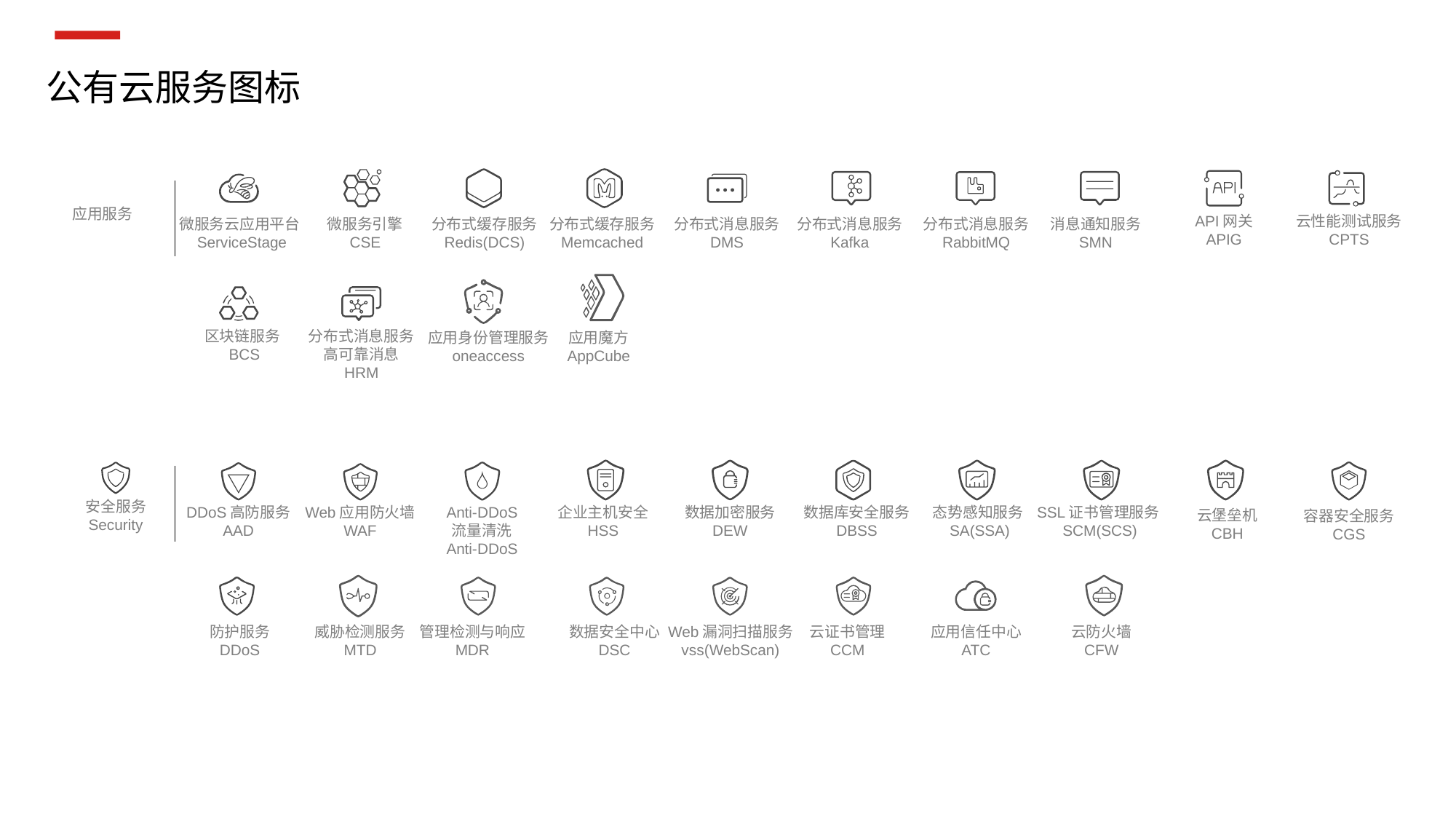

公有云服务图标

应用服务
API网关
APIG
云性能测试服务
CPTS
微服务云应用平台
 ServiceStage
微服务引擎
CSE
分布式缓存服务
Redis(DCS)
分布式缓存服务
Memcached
分布式消息服务
DMS
分布式消息服务
Kafka
分布式消息服务
RabbitMQ
消息通知服务
SMN

区块链服务
 BCS
分布式消息服务
高可靠消息
HRM
应用身份管理服务
oneaccess
应用魔方
AppCube

安全服务
Security
DDoS高防服务
AAD
Web应用防火墙
WAF
Anti-DDoS
流量清洗
Anti-DDoS
企业主机安全
HSS
数据加密服务
DEW
数据库安全服务
DBSS
态势感知服务
SA(SSA)
SSL证书管理服务
SCM(SCS)
云堡垒机
CBH
容器安全服务
CGS

防护服务
DDoS
威胁检测服务
MTD
管理检测与响应
MDR
数据安全中心
DSC
Web漏洞扫描服务
vss(WebScan)
云证书管理
CCM
应用信任中心
ATC
云防火墙
CFW